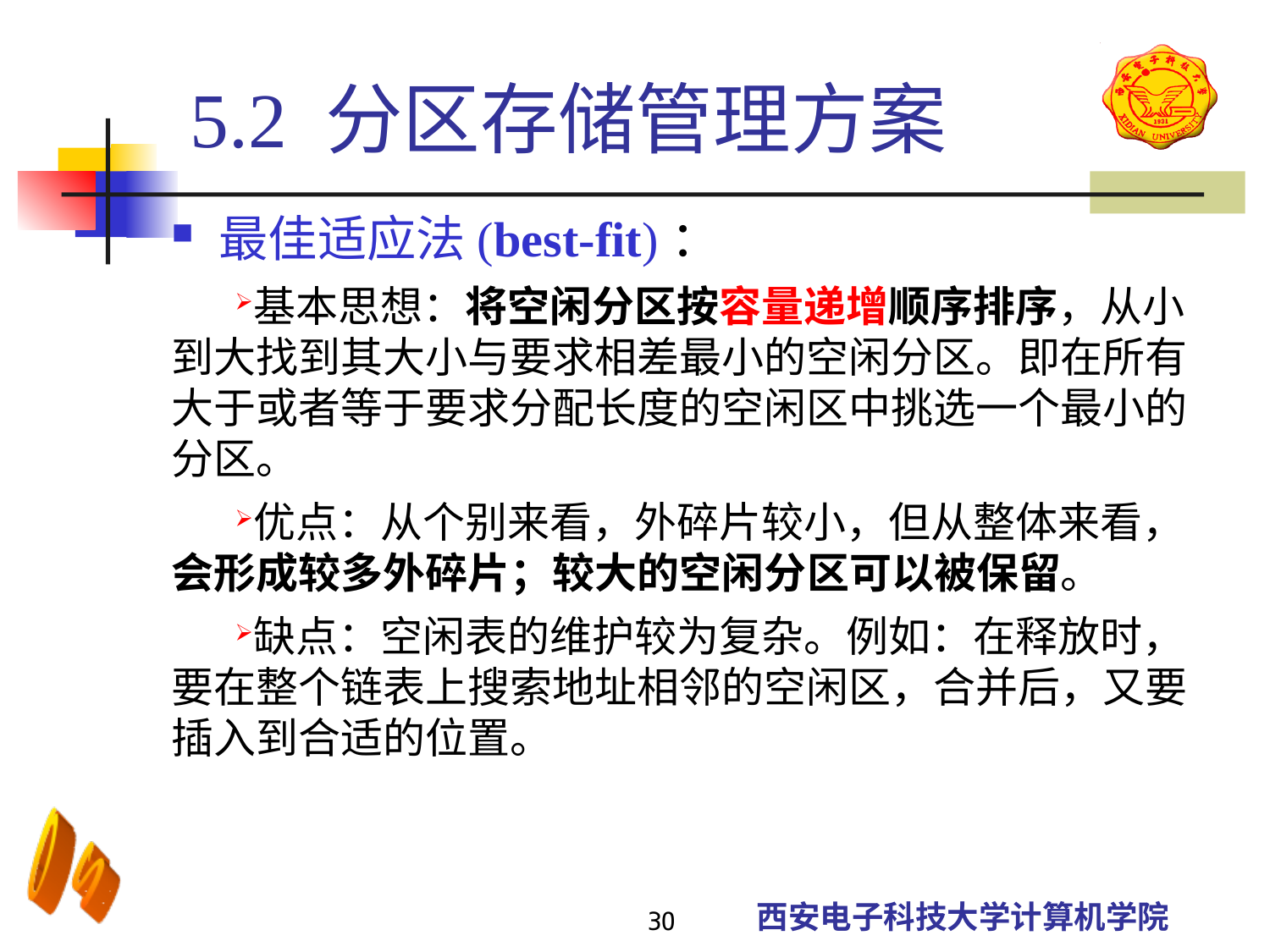

5.2 分区存储管理方案
最佳适应法(best-fit)：
基本思想：将空闲分区按容量递增顺序排序，从小到大找到其大小与要求相差最小的空闲分区。即在所有大于或者等于要求分配长度的空闲区中挑选一个最小的分区。
优点：从个别来看，外碎片较小，但从整体来看，会形成较多外碎片；较大的空闲分区可以被保留。
缺点：空闲表的维护较为复杂。例如：在释放时，要在整个链表上搜索地址相邻的空闲区，合并后，又要插入到合适的位置。
30